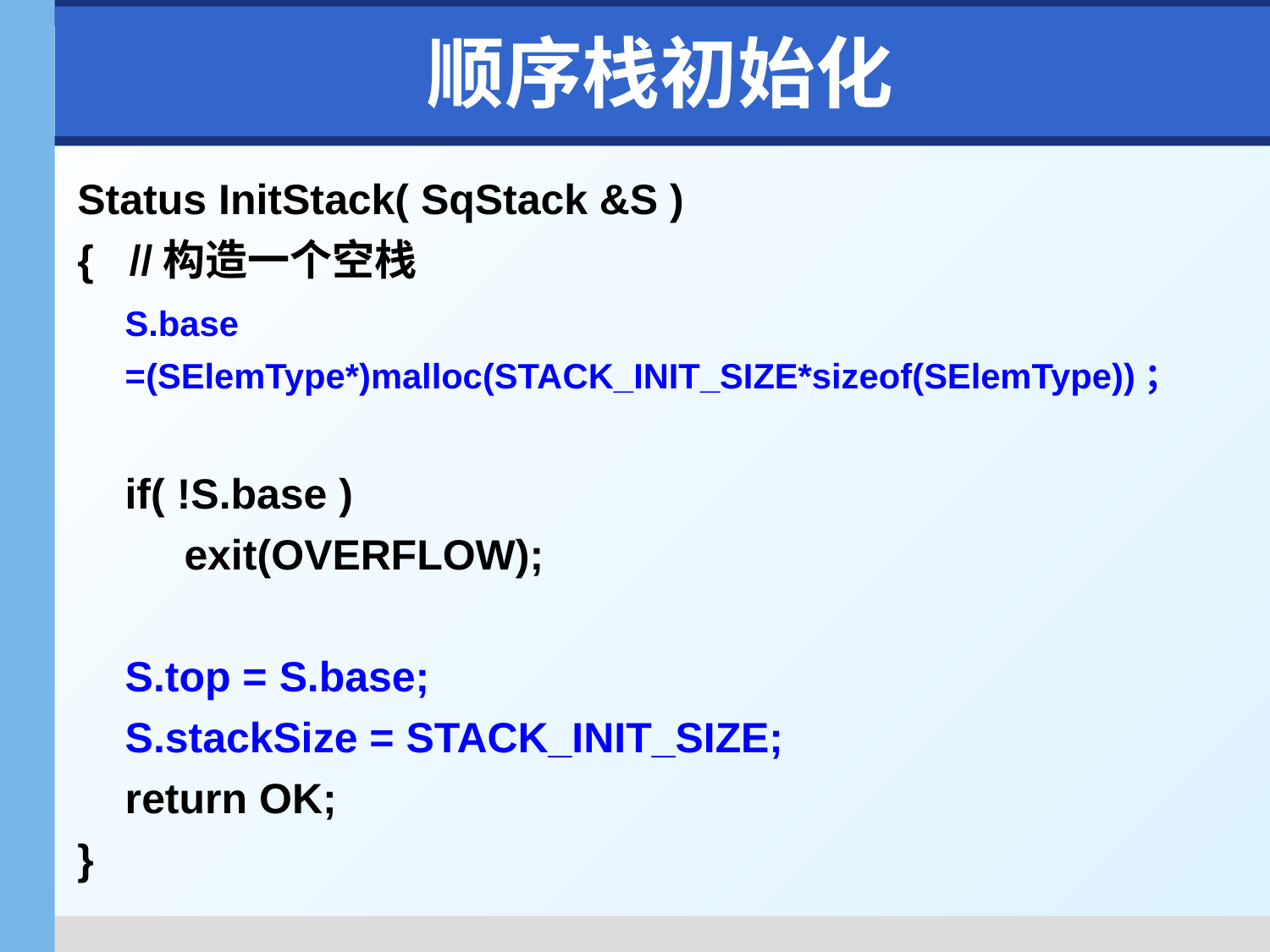

# 顺序栈初始化
Status InitStack( SqStack &S )
{   //构造一个空栈
	S.base =(SElemType*)malloc(STACK_INIT_SIZE*sizeof(SElemType))；

    if( !S.base )
         exit(OVERFLOW);

	S.top = S.base;
	S.stackSize = STACK_INIT_SIZE;
	return OK;
}